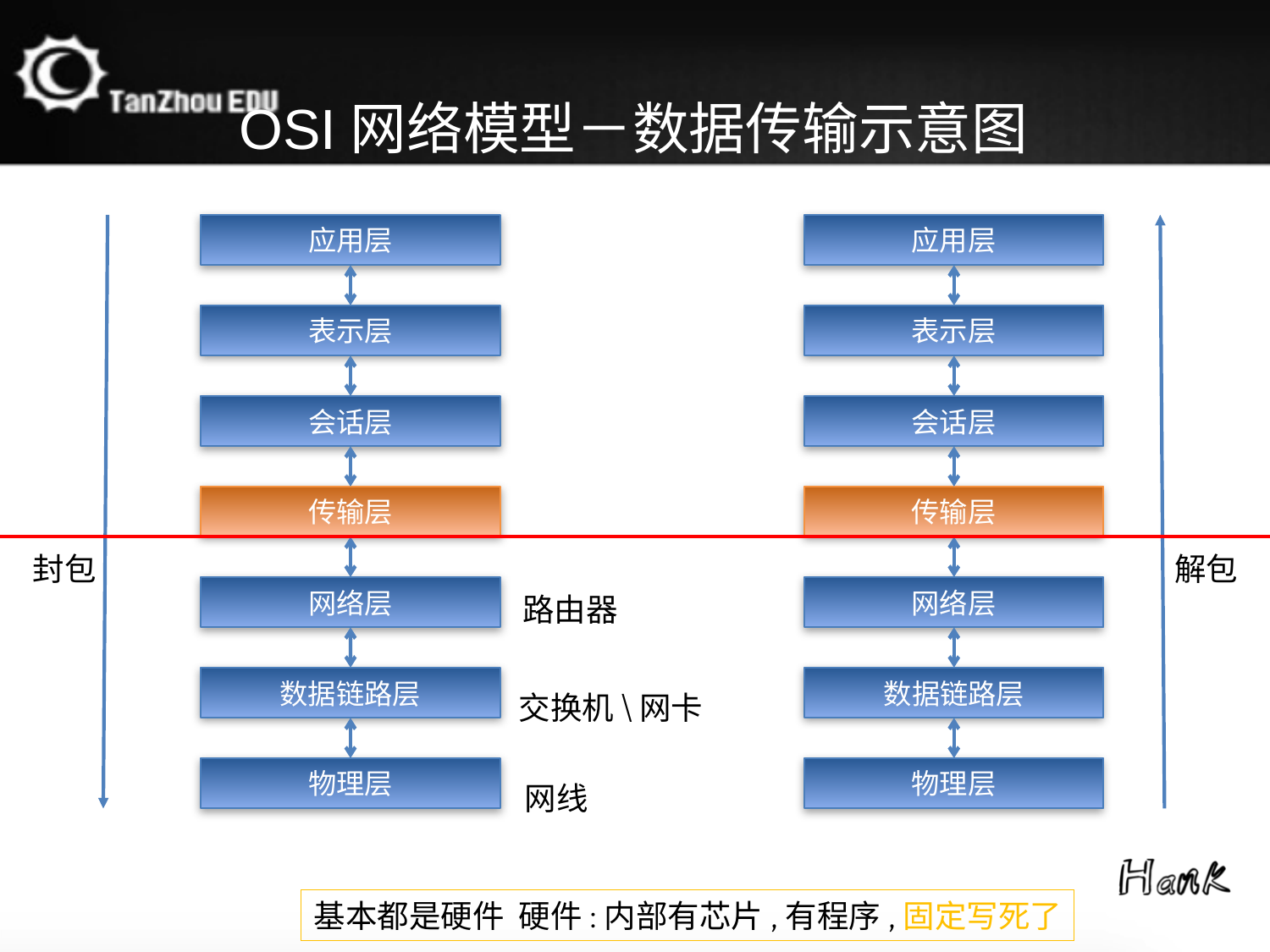

OSI网络模型－数据传输示意图
应用层
表示层
会话层
传输层
网络层
数据链路层
物理层
应用层
表示层
会话层
传输层
网络层
数据链路层
物理层
封包
解包
路由器
交换机\网卡
网线
基本都是硬件  硬件:内部有芯片,有程序,固定写死了